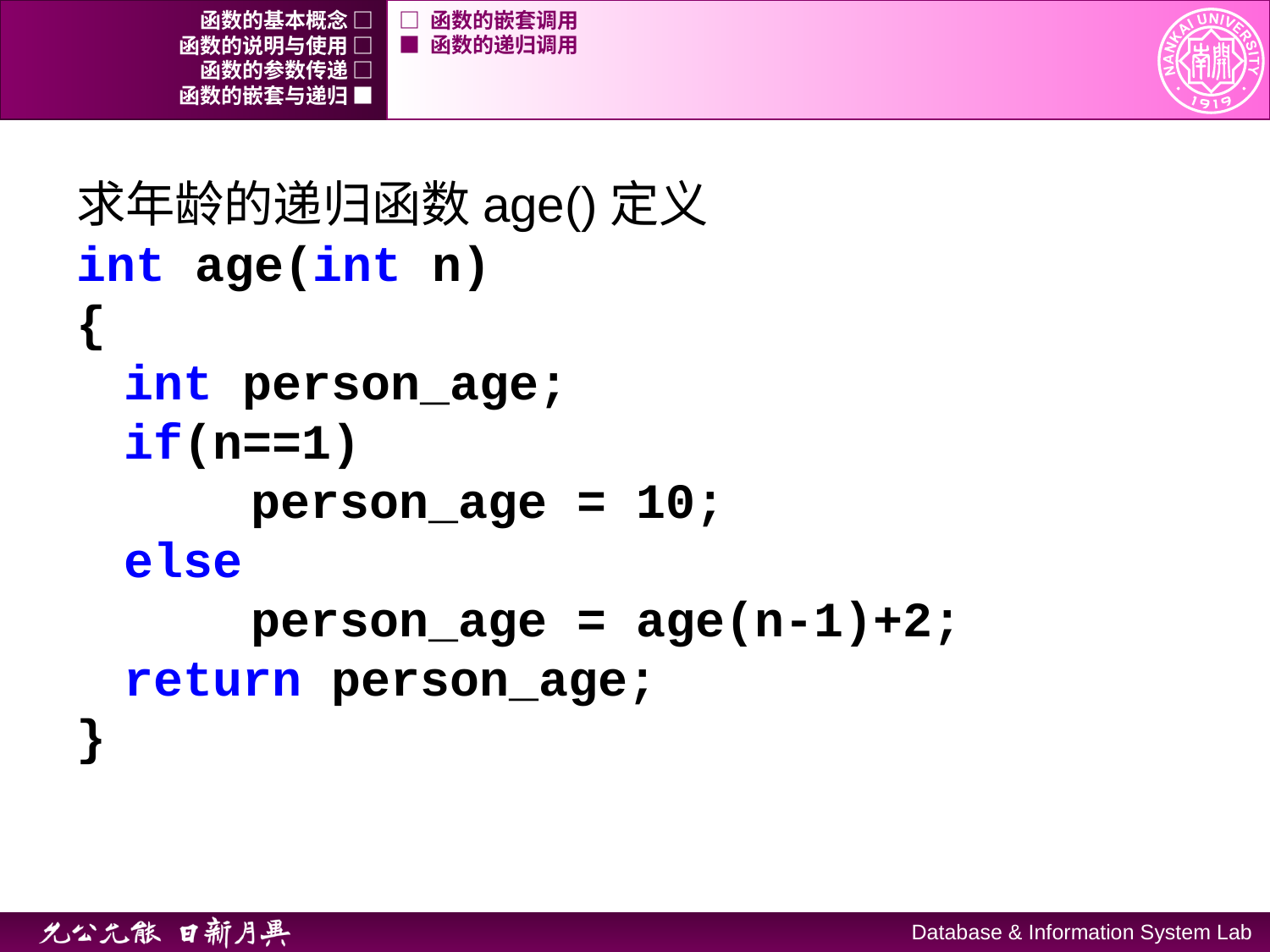

函数的基本概念 □
□ 函数的嵌套调用
函数的说明与使用 □
■ 函数的递归调用
函数的参数传递 □

函数的嵌套与递归 ■

求年龄的递归函数age()定义
int age(int n)
{
	int person_age;
	if(n==1)
		person_age = 10;
	else
		person_age = age(n-1)+2;
	return person_age;
}